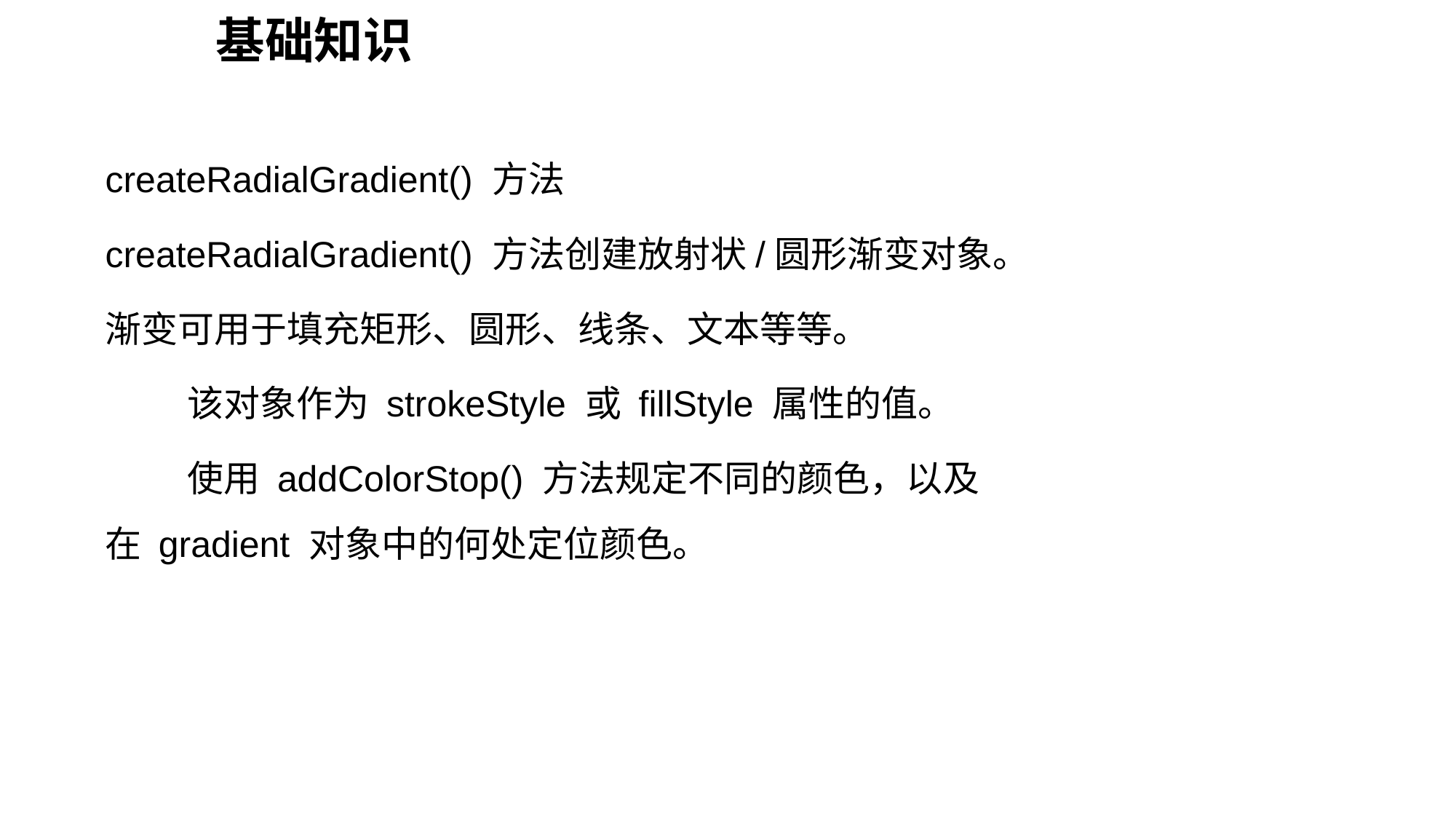

# 基础知识
createRadialGradient() 方法
createRadialGradient() 方法创建放射状/圆形渐变对象。
渐变可用于填充矩形、圆形、线条、文本等等。
         该对象作为 strokeStyle 或 fillStyle 属性的值。
         使用 addColorStop() 方法规定不同的颜色，以及在 gradient 对象中的何处定位颜色。